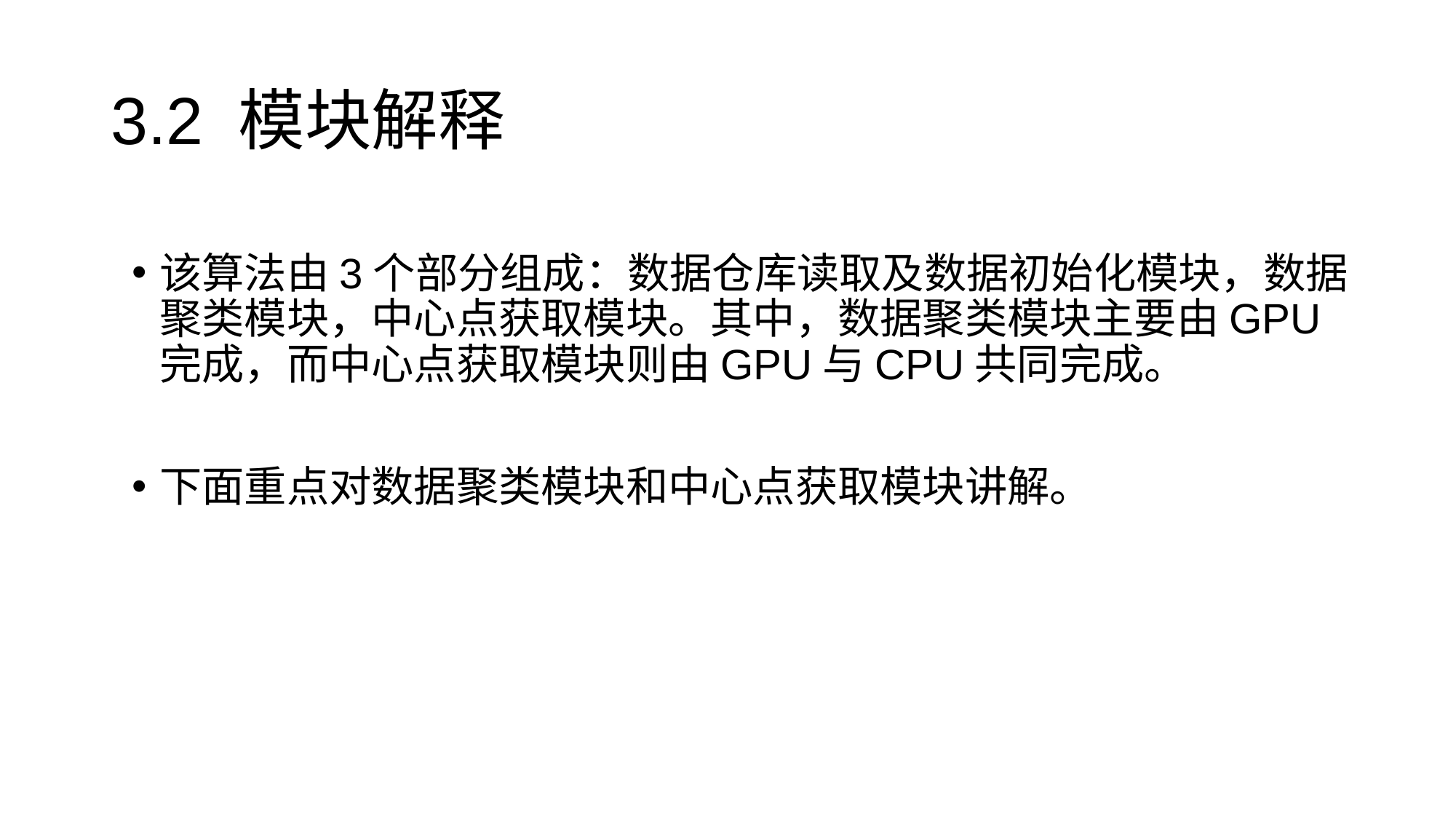

# 3.2 模块解释
该算法由3个部分组成：数据仓库读取及数据初始化模块，数据聚类模块，中心点获取模块。其中，数据聚类模块主要由GPU完成，而中心点获取模块则由GPU与CPU共同完成。

下面重点对数据聚类模块和中心点获取模块讲解。